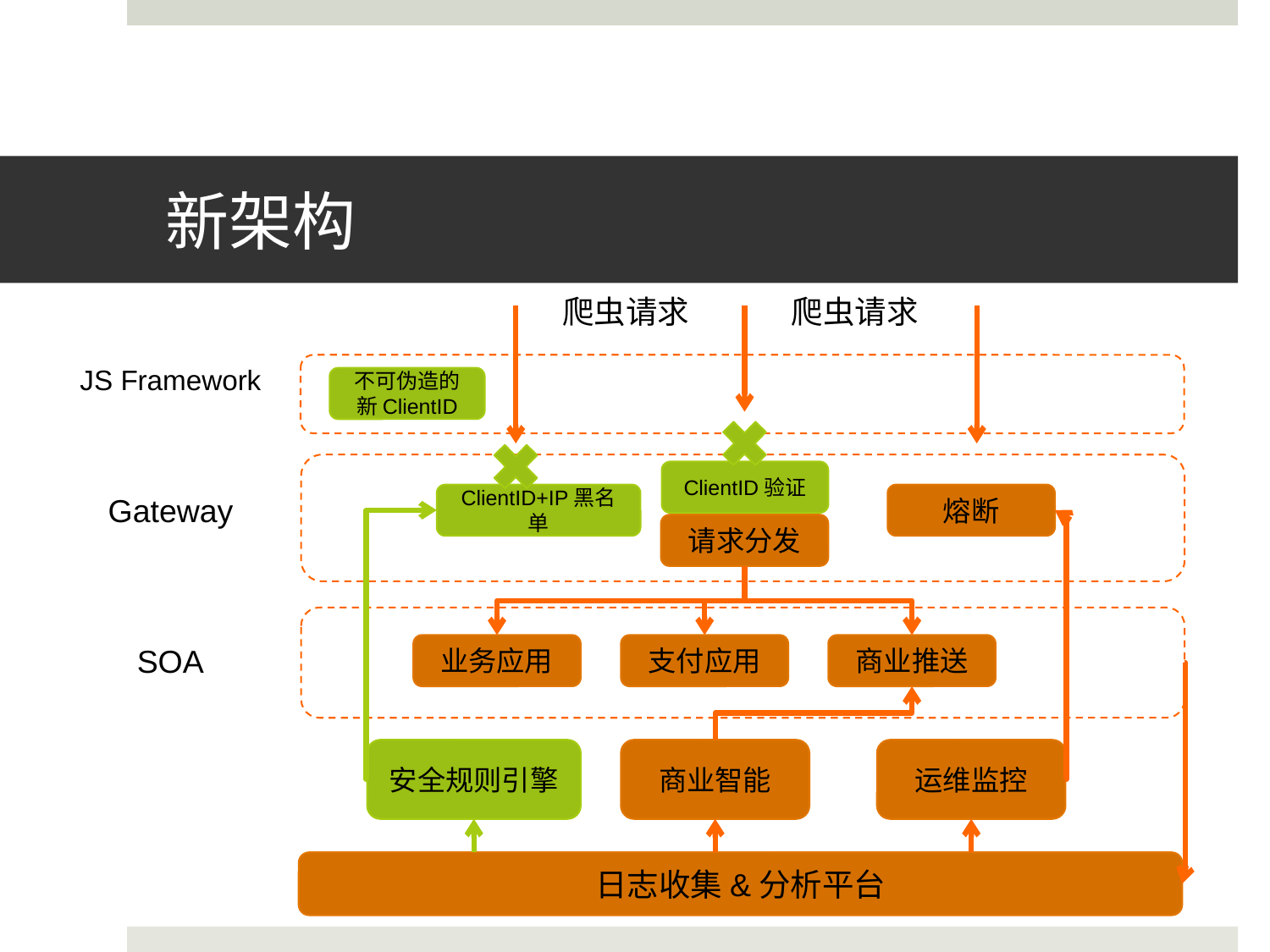

# 新架构
爬虫请求
爬虫请求

JS Framework
不可伪造的新ClientID

ClientID验证
Gateway
ClientID+IP黑名单
熔断
请求分发

SOA
业务应用
支付应用
商业推送
安全规则引擎
商业智能
运维监控
日志收集&分析平台